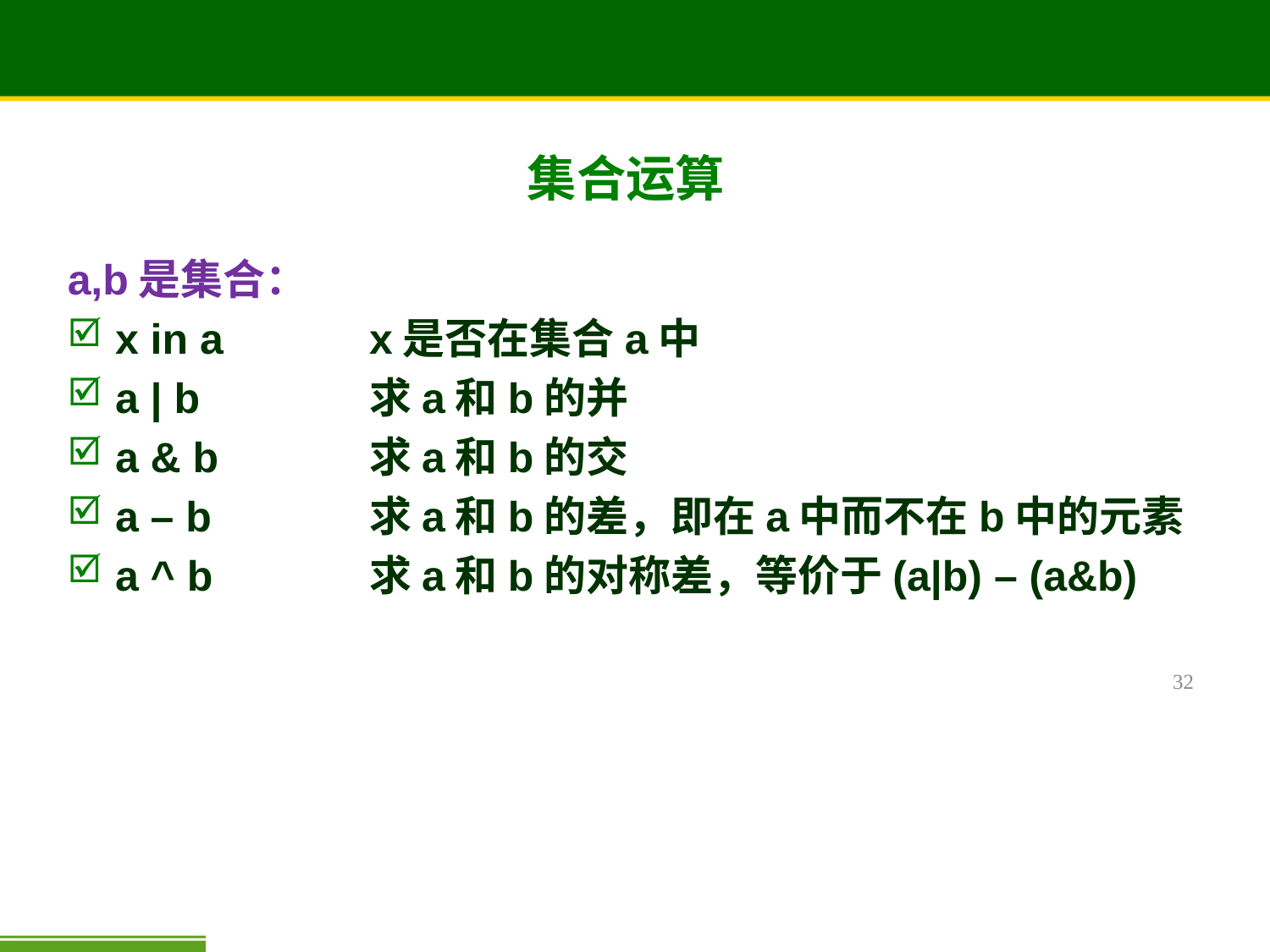

# 集合运算
a,b是集合：
x in a	 	x是否在集合a中
a | b 		求a和b的并
a & b		求a和b的交
a – b		求a和b的差，即在a中而不在b中的元素
a ^ b		求a和b的对称差，等价于(a|b) – (a&b)
32